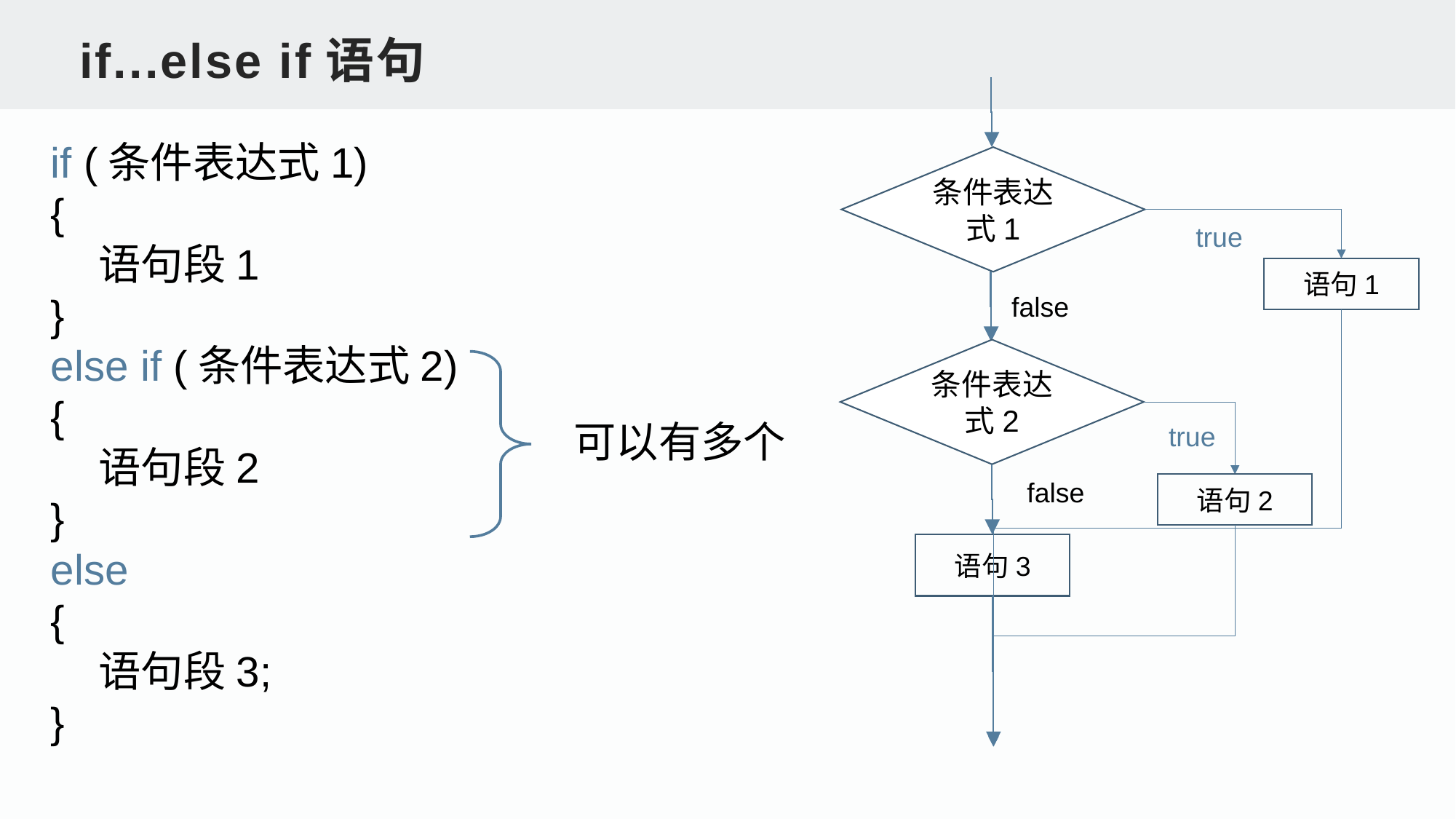

if...else if语句
条件表达式1
true
语句1
false
条件表达式2
true
false
语句2
语句3
if (条件表达式1)
{
    语句段1
}
else if (条件表达式2)
{
    语句段2
}
else
{
    语句段3;
}

可以有多个